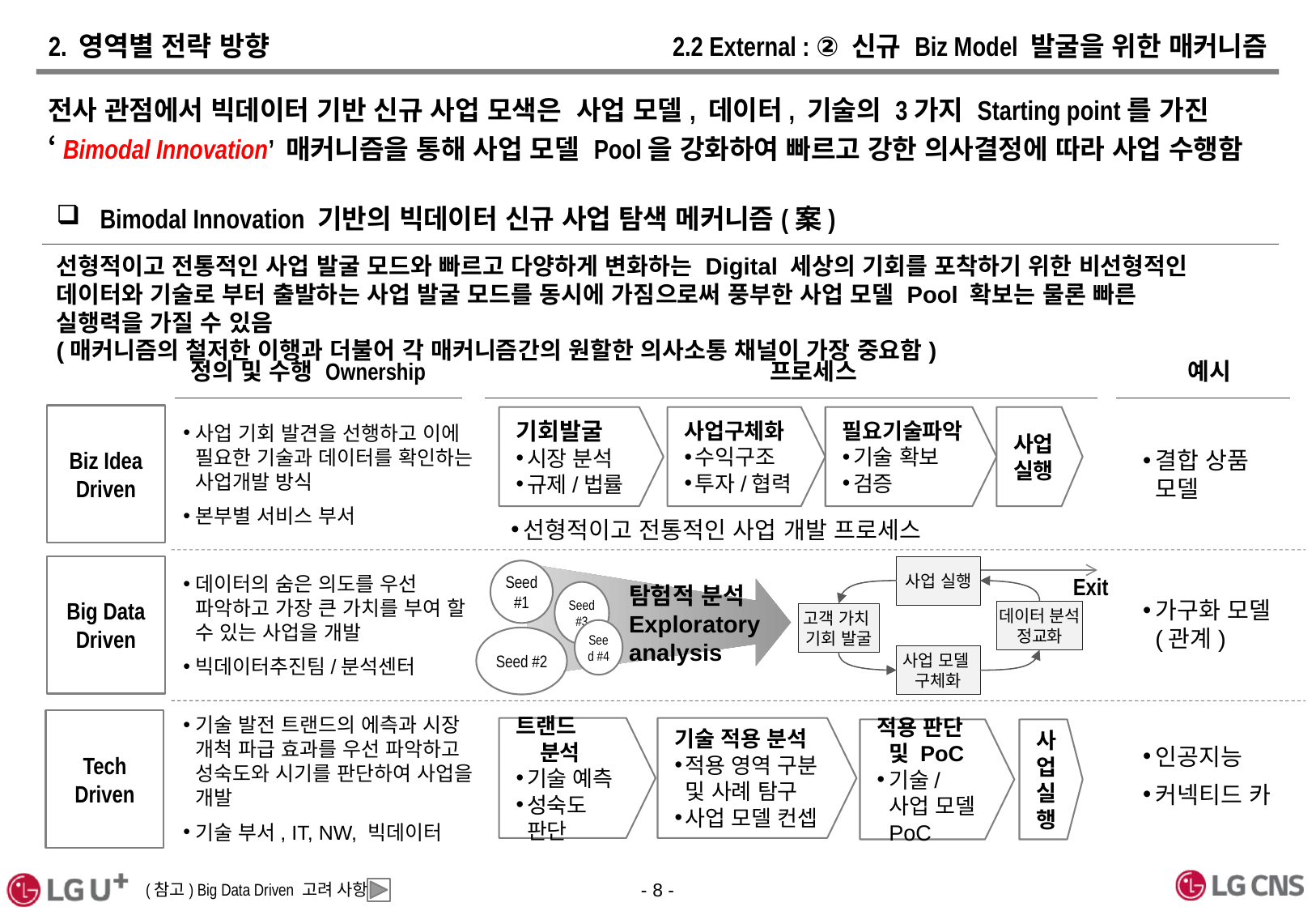

# 2. 영역별 전략 방향
2.2 External : ② 신규 Biz Model 발굴을 위한 매커니즘
전사 관점에서 빅데이터 기반 신규 사업 모색은  사업 모델, 데이터, 기술의 3가지 Starting point를 가진 ‘Bimodal Innovation’ 매커니즘을 통해 사업 모델 Pool을 강화하여 빠르고 강한 의사결정에 따라 사업 수행함
Bimodal Innovation 기반의 빅데이터 신규 사업 탐색 메커니즘(案)
선형적이고 전통적인 사업 발굴 모드와 빠르고 다양하게 변화하는 Digital 세상의 기회를 포착하기 위한 비선형적인 데이터와 기술로 부터 출발하는 사업 발굴 모드를 동시에 가짐으로써 풍부한 사업 모델 Pool 확보는 물론 빠른 실행력을 가질 수 있음
(매커니즘의 철저한 이행과 더불어 각 매커니즘간의 원할한 의사소통 채널이 가장 중요함)
정의 및 수행 Ownership
프로세스
예시
Biz Idea
Driven
사업 기회 발견을 선행하고 이에 필요한 기술과 데이터를 확인하는 사업개발 방식
본부별 서비스 부서
결합 상품 모델
기회발굴
시장 분석
규제/법률
사업구체화
수익구조
투자/협력
필요기술파악
기술 확보
검증
사업실행
선형적이고 전통적인 사업 개발 프로세스

가구화 모델
(관계)
사업 실행
데이터 분석
정교화
고객 가치
기회 발굴
사업 모델
구체화
데이터의 숨은 의도를 우선 파악하고 가장 큰 가치를 부여 할 수 있는 사업을 개발
빅데이터추진팀/분석센터
Big Data
Driven
Seed #1

Exit
탐험적 분석 Exploratory analysis
Seed #3
Seed #4
Seed #2

인공지능
커넥티드 카
기술 발전 트랜드의 에측과 시장 개척 파급 효과를 우선 파악하고 성숙도와 시기를 판단하여 사업을 개발
기술 부서, IT, NW, 빅데이터
Tech
Driven
트랜드 분석
기술 예측
성숙도 판단
기술 적용 분석
적용 영역 구분 및 사례 탐구
사업 모델 컨셉
적용 판단
및 PoC
기술/사업 모델 PoC
사업실행
(참고) Big Data Driven 고려 사항